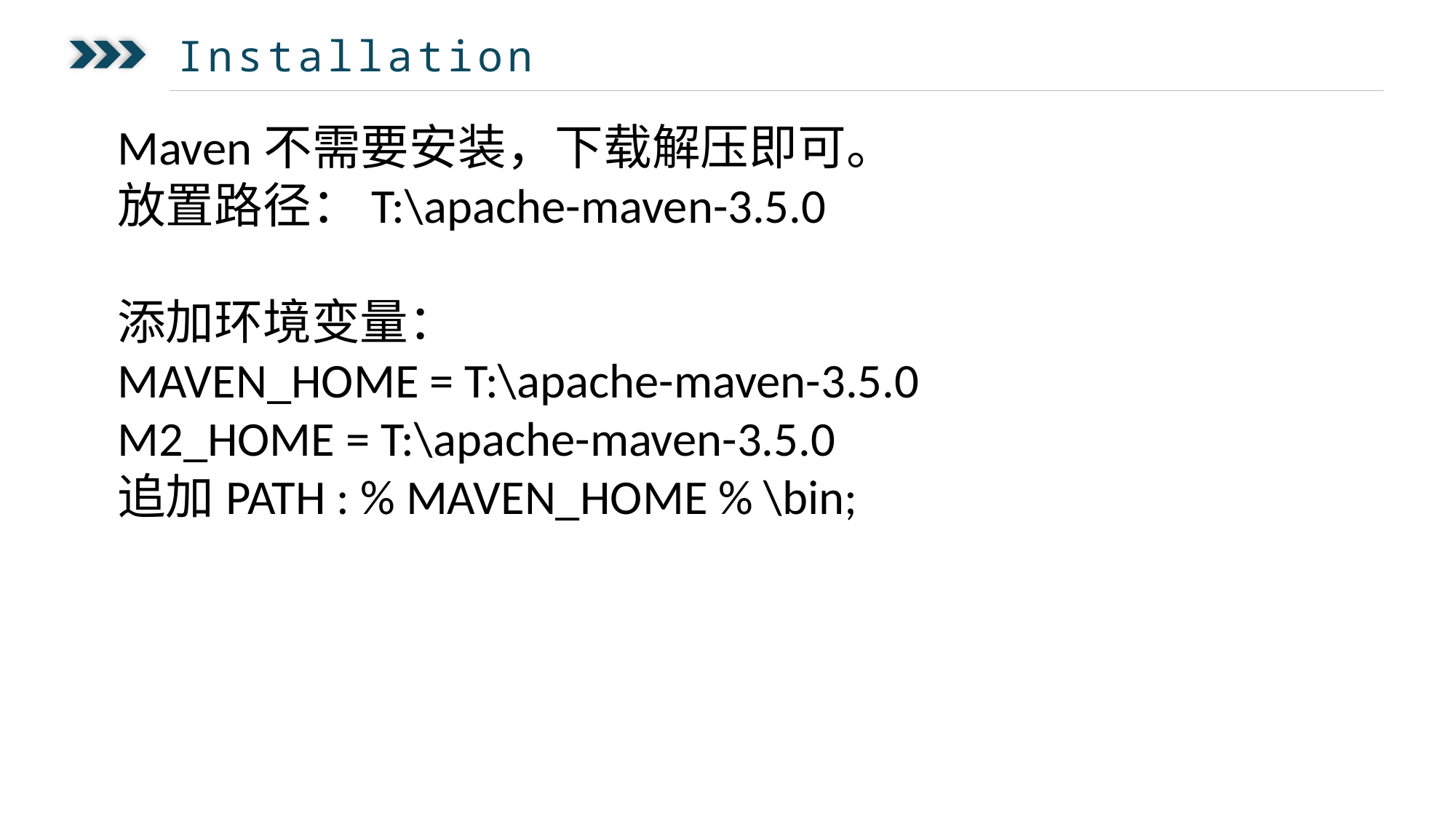

Installation

Maven不需要安装，下载解压即可。
放置路径：T:\apache-maven-3.5.0

添加环境变量：
MAVEN_HOME = T:\apache-maven-3.5.0
M2_HOME = T:\apache-maven-3.5.0
追加PATH : % MAVEN_HOME % \bin;